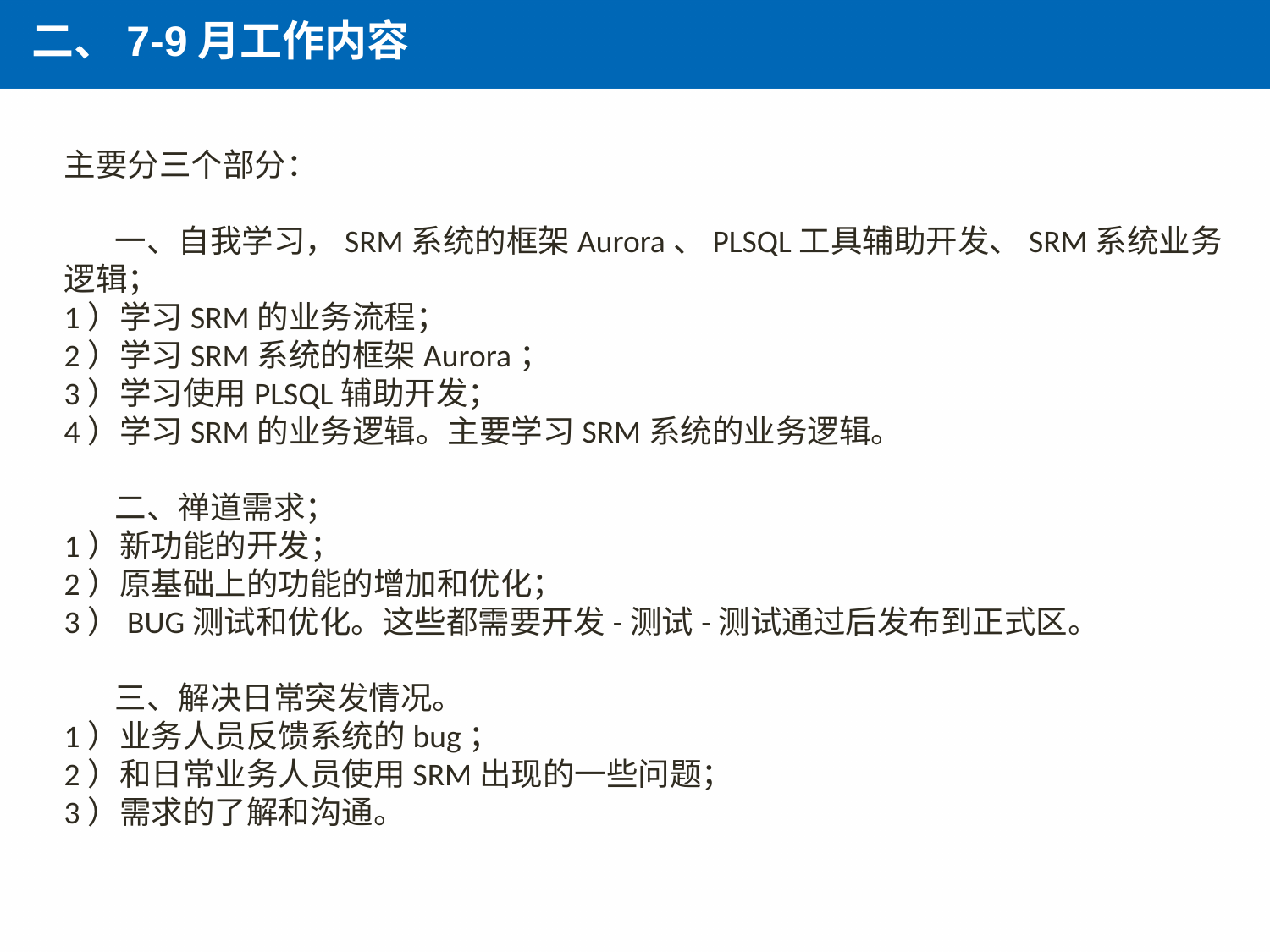

二、7-9月工作内容
主要分三个部分：

      一、自我学习，SRM系统的框架Aurora、PLSQL工具辅助开发、SRM系统业务逻辑；
1）学习SRM的业务流程；
2）学习SRM系统的框架Aurora；
3）学习使用PLSQL辅助开发；
4）学习SRM的业务逻辑。主要学习SRM系统的业务逻辑。

      二、禅道需求；
1）新功能的开发；
2）原基础上的功能的增加和优化；
3）BUG测试和优化。这些都需要开发-测试-测试通过后发布到正式区。

      三、解决日常突发情况。
1）业务人员反馈系统的bug；
2）和日常业务人员使用SRM出现的一些问题；
3）需求的了解和沟通。